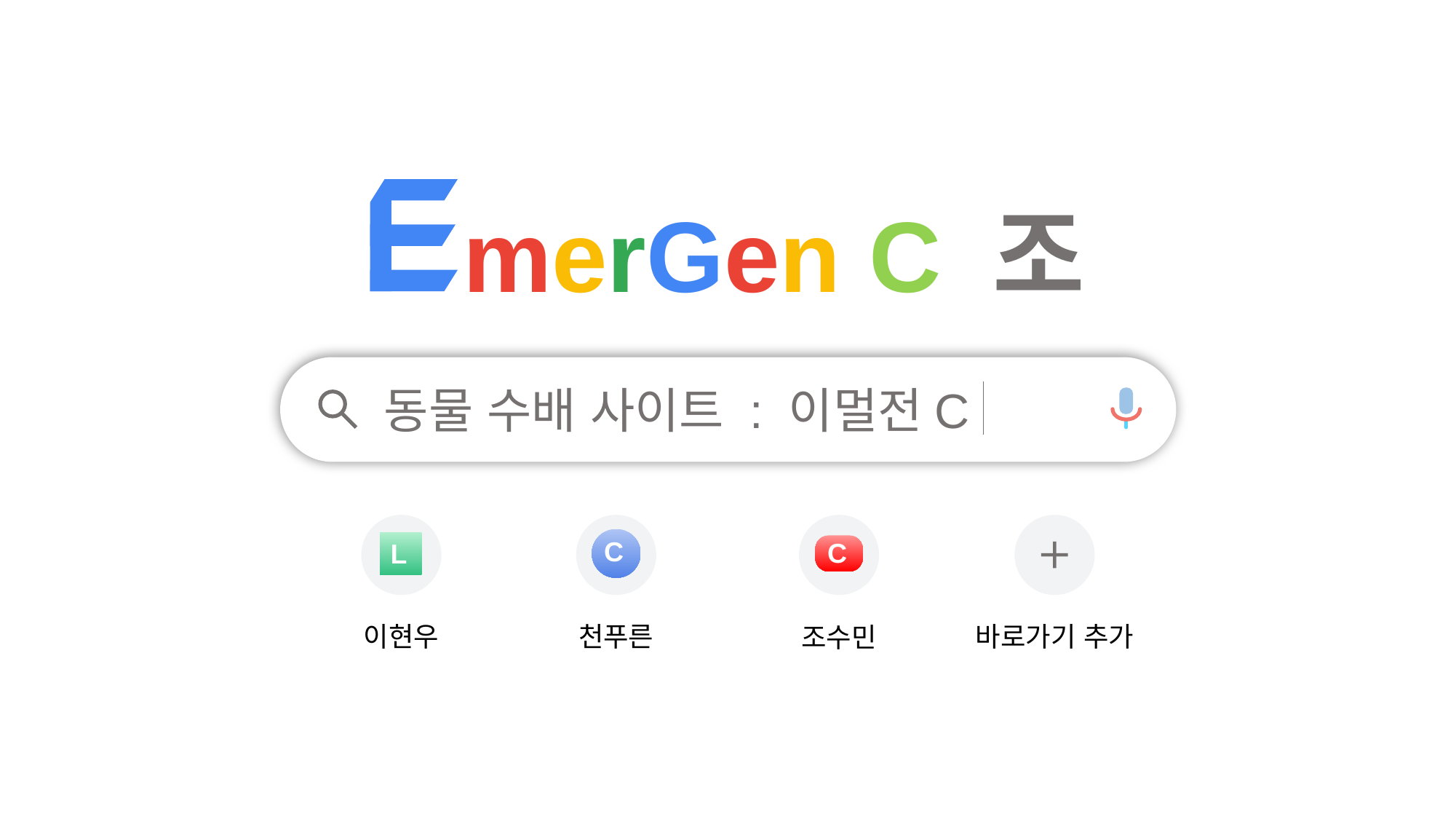

merGen C 조

동물 수배 사이트 : 이멀전C

C
C

L

이현우
천푸른
바로가기 추가
조수민